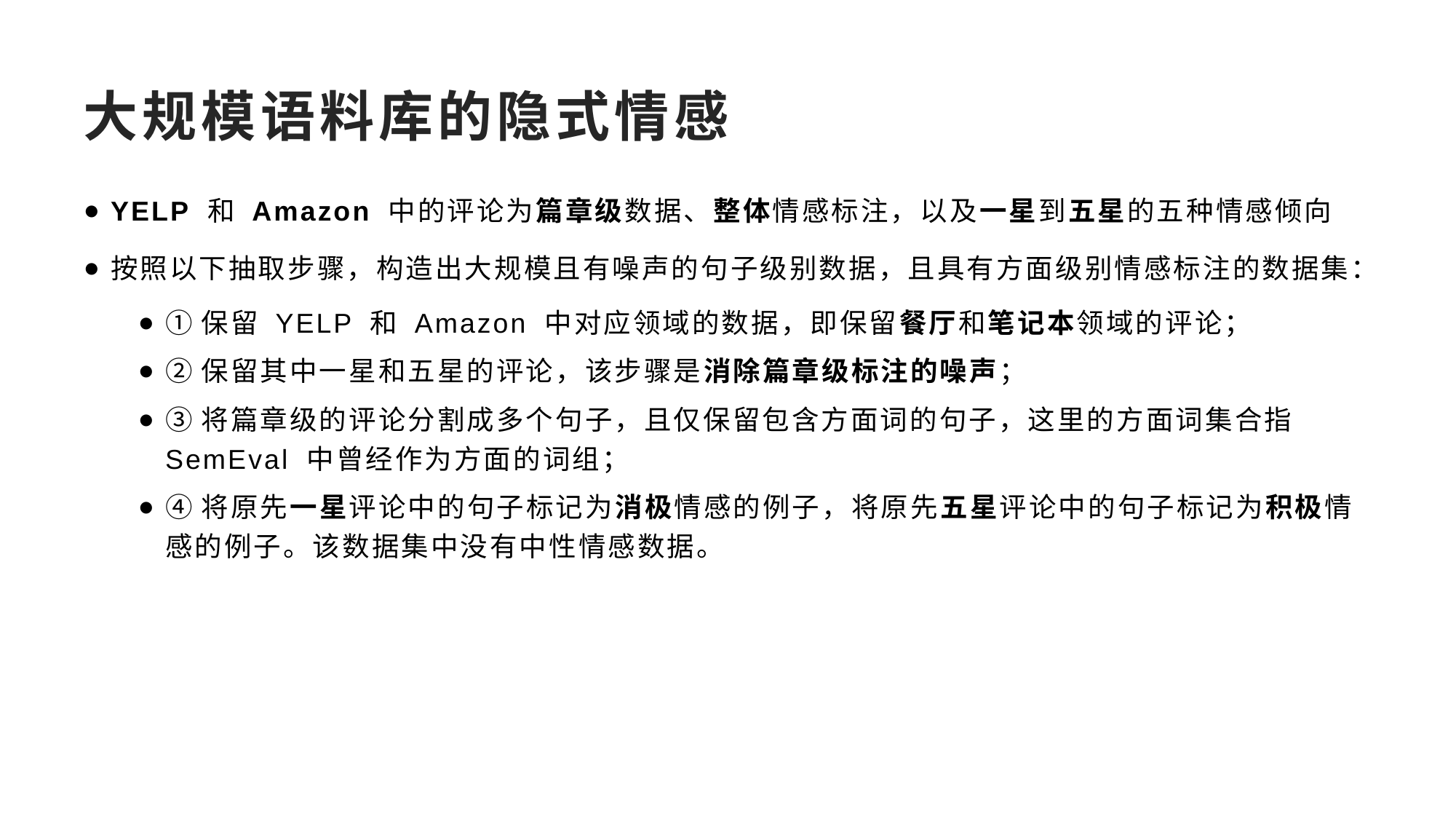

# 大规模语料库的隐式情感
YELP 和 Amazon 中的评论为篇章级数据、整体情感标注，以及一星到五星的五种情感倾向
按照以下抽取步骤，构造出大规模且有噪声的句子级别数据，且具有方面级别情感标注的数据集：
①保留 YELP 和 Amazon 中对应领域的数据，即保留餐厅和笔记本领域的评论；
②保留其中一星和五星的评论，该步骤是消除篇章级标注的噪声；
③将篇章级的评论分割成多个句子，且仅保留包含方面词的句子，这里的方面词集合指 SemEval 中曾经作为方面的词组；
④将原先一星评论中的句子标记为消极情感的例子，将原先五星评论中的句子标记为积极情感的例子。该数据集中没有中性情感数据。